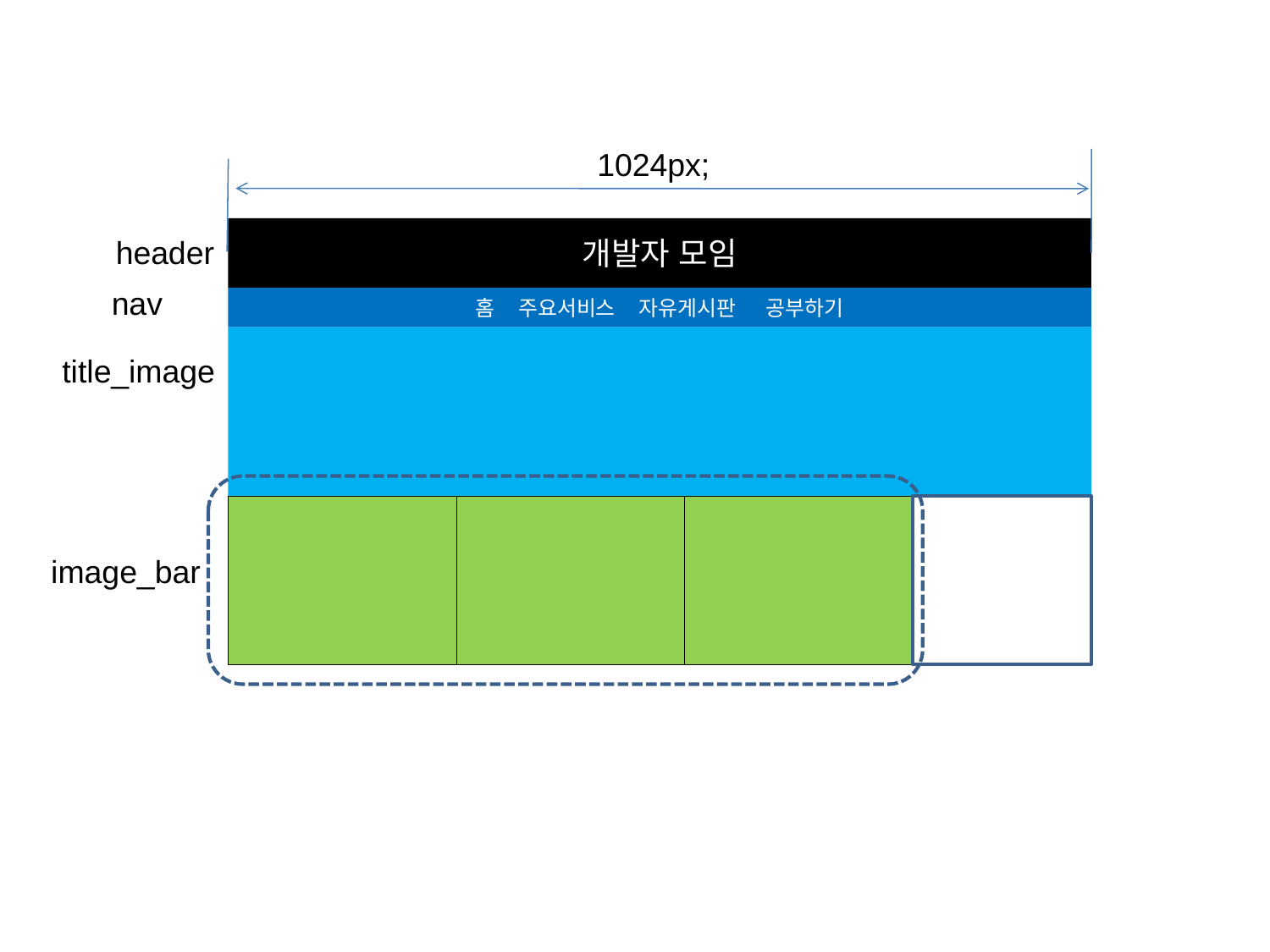

1024px;
개발자 모임
header
nav
홈    주요서비스    자유게시판     공부하기

title_image

image_bar